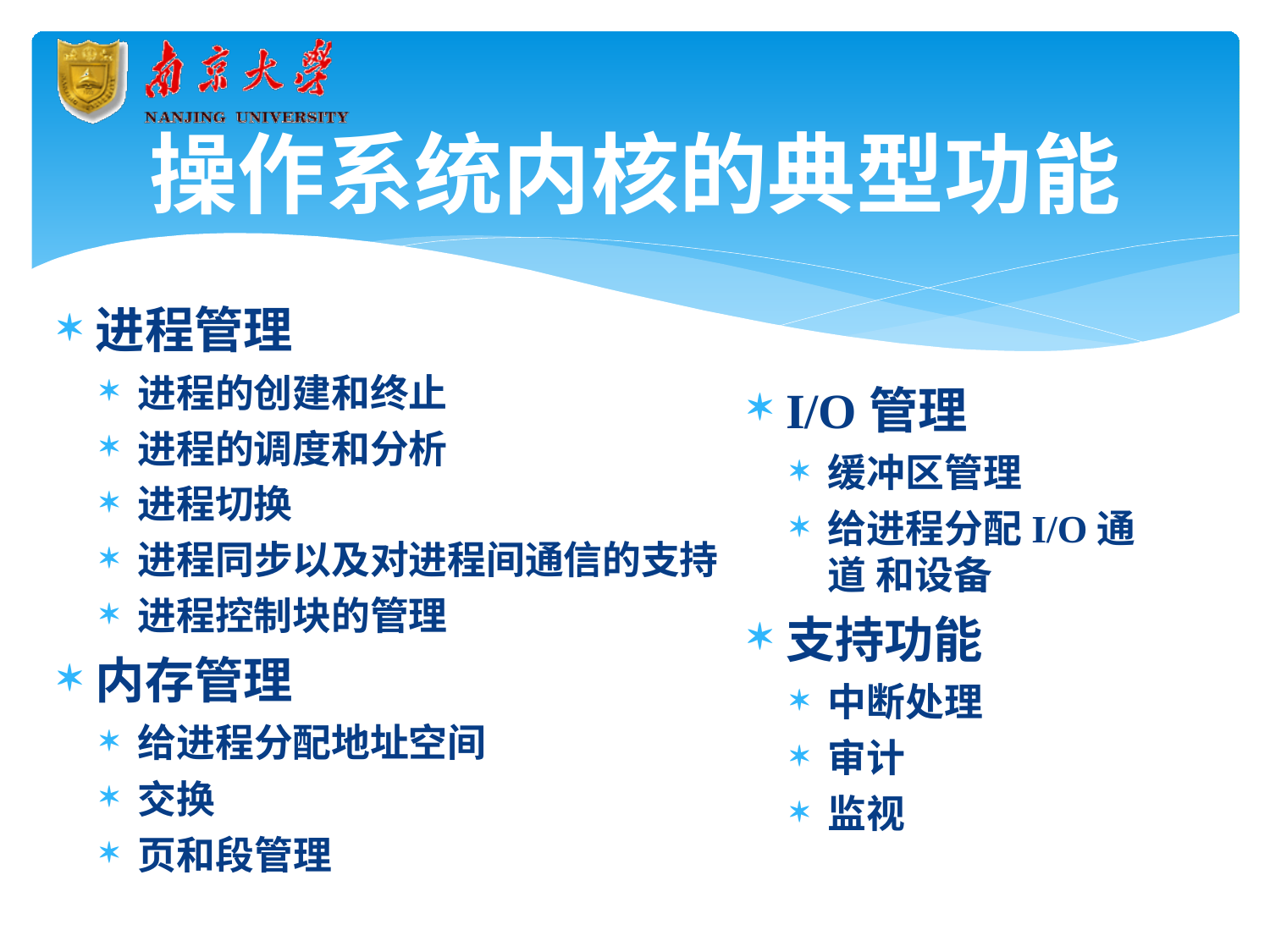

# 操作系统内核的典型功能
进程管理
进程的创建和终止
进程的调度和分析
进程切换
进程同步以及对进程间通信的支持
进程控制块的管理
内存管理
给进程分配地址空间
交换
页和段管理
I/O管理
缓冲区管理
给进程分配I/O通道 和设备
支持功能
中断处理
审计
监视